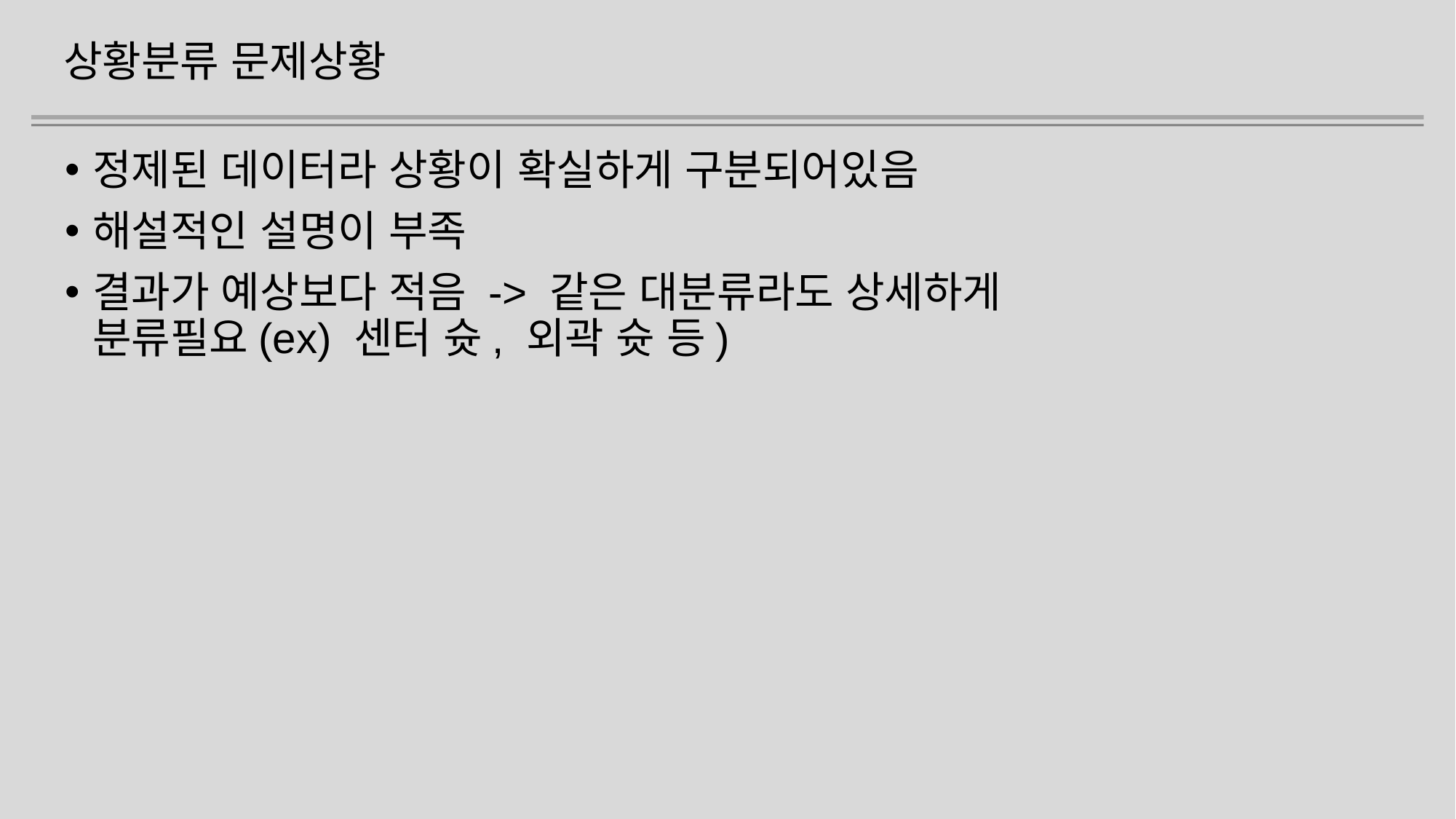

상황분류 문제상황
정제된 데이터라 상황이 확실하게 구분되어있음
해설적인 설명이 부족
결과가 예상보다 적음 -> 같은 대분류라도 상세하게 분류필요(ex) 센터 슛, 외곽 슛 등)